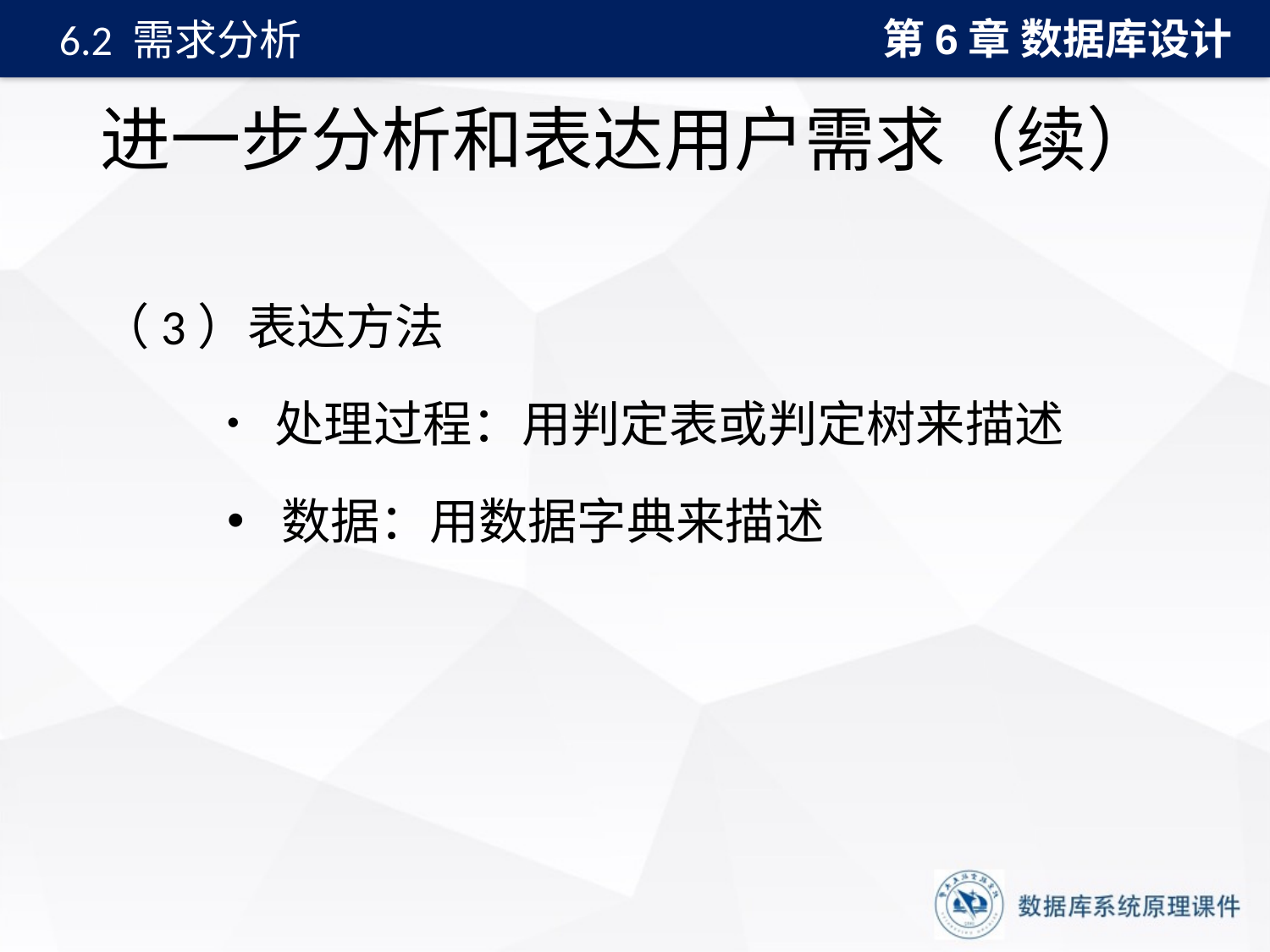

第6章 数据库设计
6.2 需求分析
# 进一步分析和表达用户需求（续）
（3）表达方法
 处理过程：用判定表或判定树来描述
 数据：用数据字典来描述